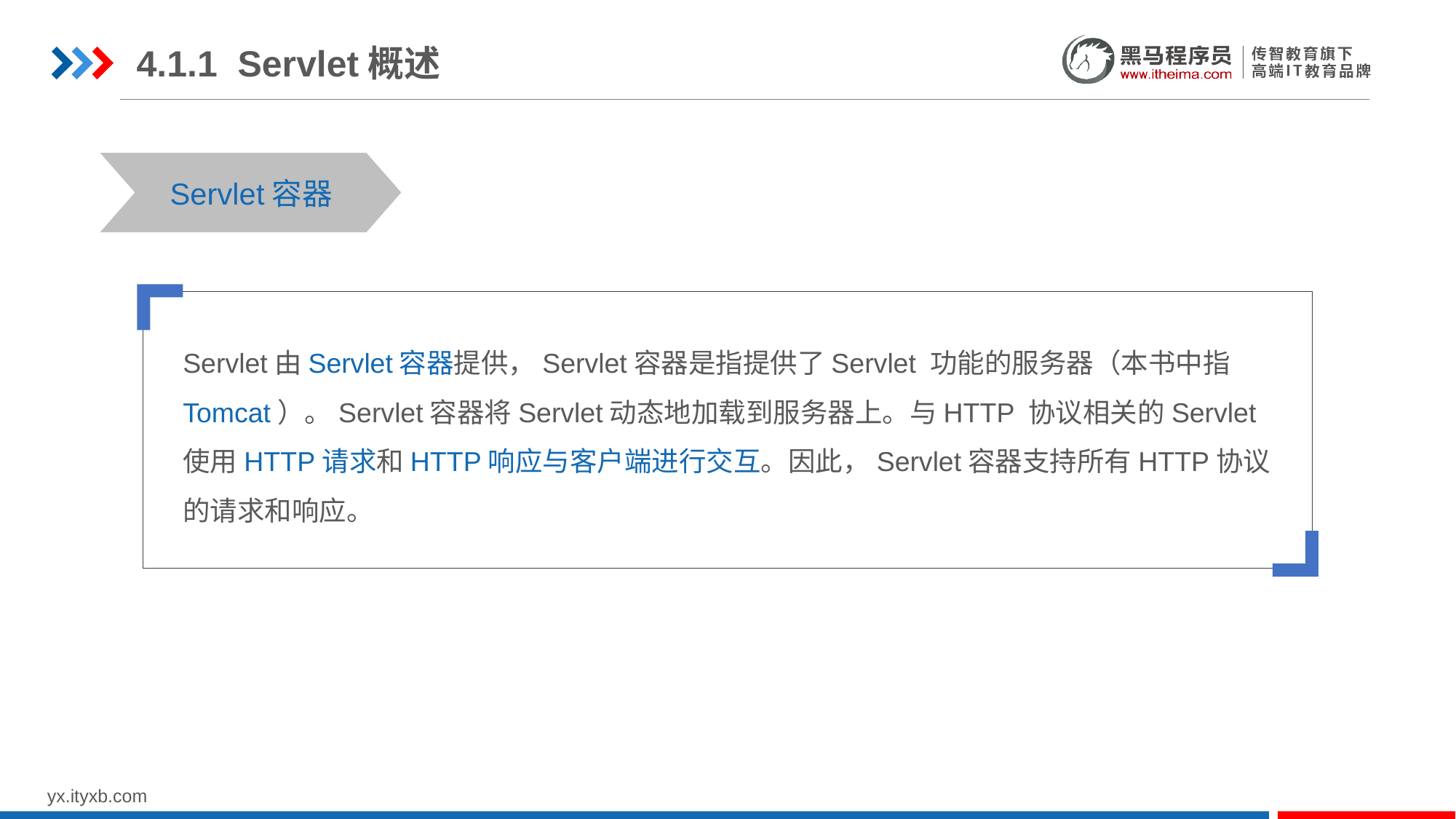

4.1.1  Servlet概述

Servlet容器

Servlet由Servlet容器提供，Servlet容器是指提供了Servlet 功能的服务器（本书中指Tomcat）。Servlet容器将Servlet动态地加载到服务器上。与HTTP 协议相关的Servlet使用HTTP请求和HTTP响应与客户端进行交互。因此，Servlet容器支持所有HTTP协议的请求和响应。